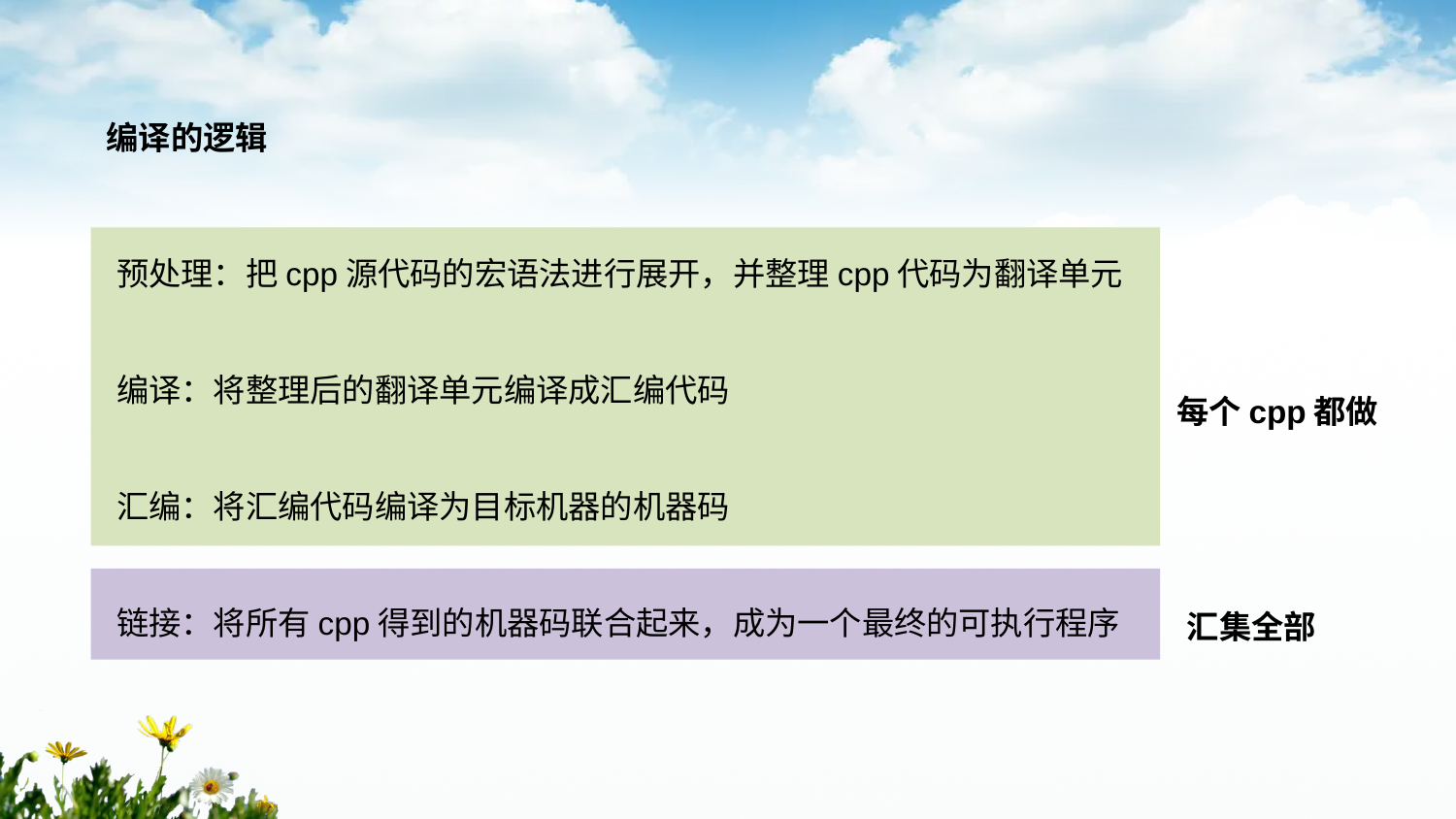

编译的逻辑

预处理：把cpp源代码的宏语法进行展开，并整理cpp代码为翻译单元

编译：将整理后的翻译单元编译成汇编代码

汇编：将汇编代码编译为目标机器的机器码

链接：将所有cpp得到的机器码联合起来，成为一个最终的可执行程序
每个cpp都做

汇集全部